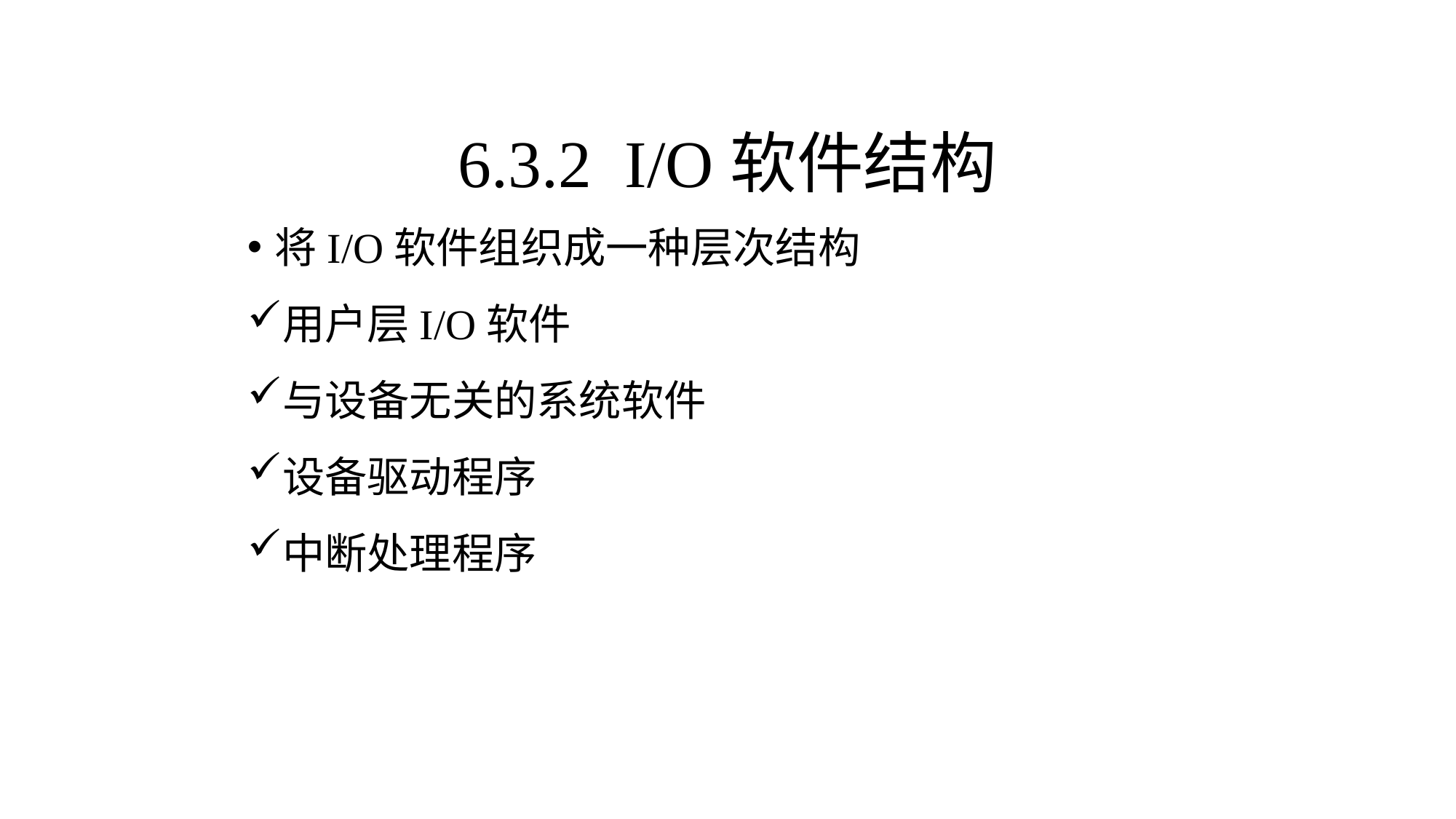

6.3.2  I/O软件结构
将I/O软件组织成一种层次结构
用户层I/O软件
与设备无关的系统软件
设备驱动程序
中断处理程序
3